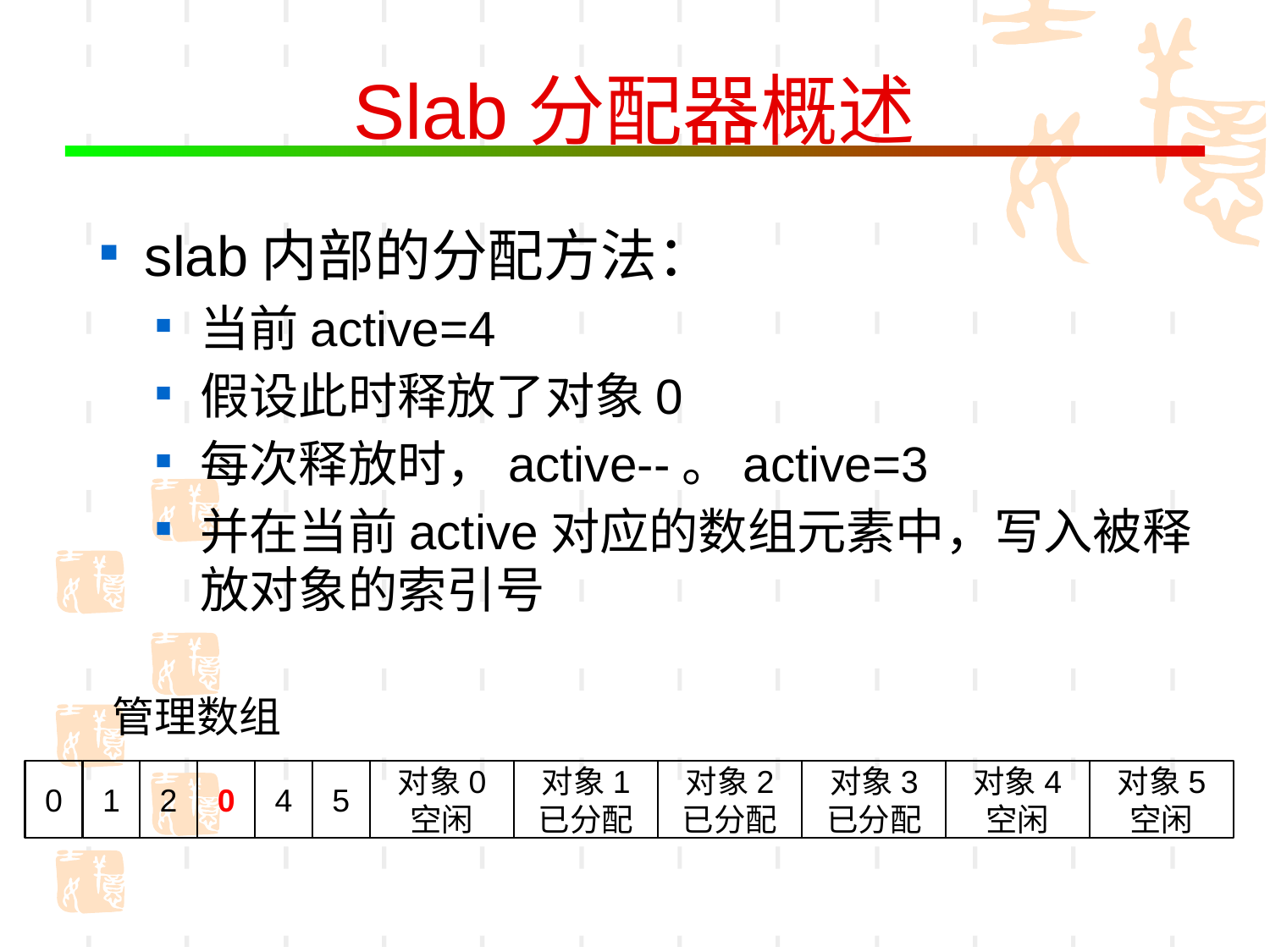

# Slab分配器概述
slab内部的分配方法：
当前active=4
假设此时释放了对象0
每次释放时，active--。active=3
并在当前active对应的数组元素中，写入被释放对象的索引号
管理数组
对象2
已分配
对象3
已分配
对象4
空闲
对象5
空闲
1
0
5
对象0
空闲
对象1
已分配
0
2
4